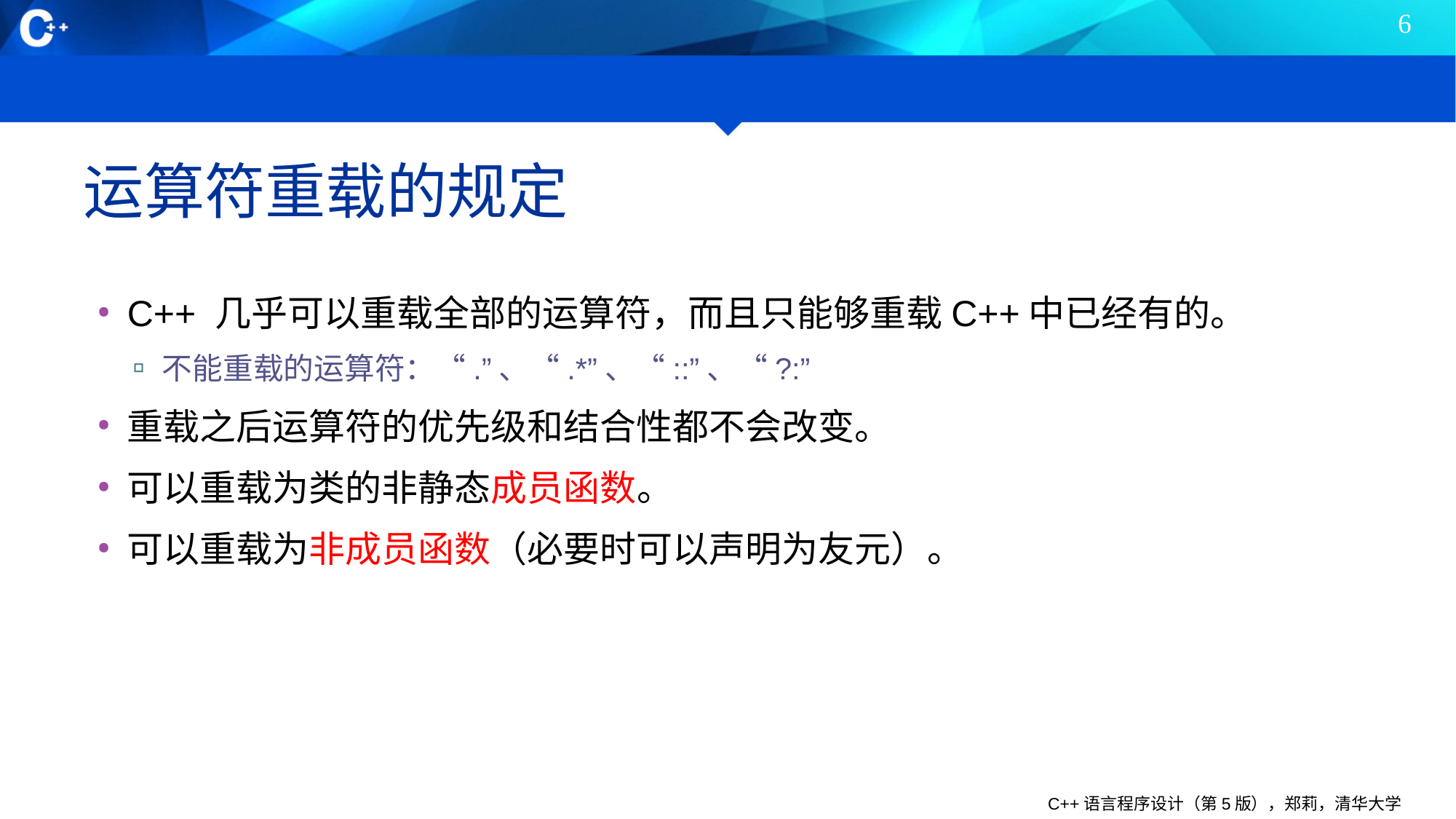

6
# 运算符重载的规定
C++ 几乎可以重载全部的运算符，而且只能够重载C++中已经有的。
不能重载的运算符：“.”、“.*”、“::”、“?:”
重载之后运算符的优先级和结合性都不会改变。
可以重载为类的非静态成员函数。
可以重载为非成员函数（必要时可以声明为友元）。